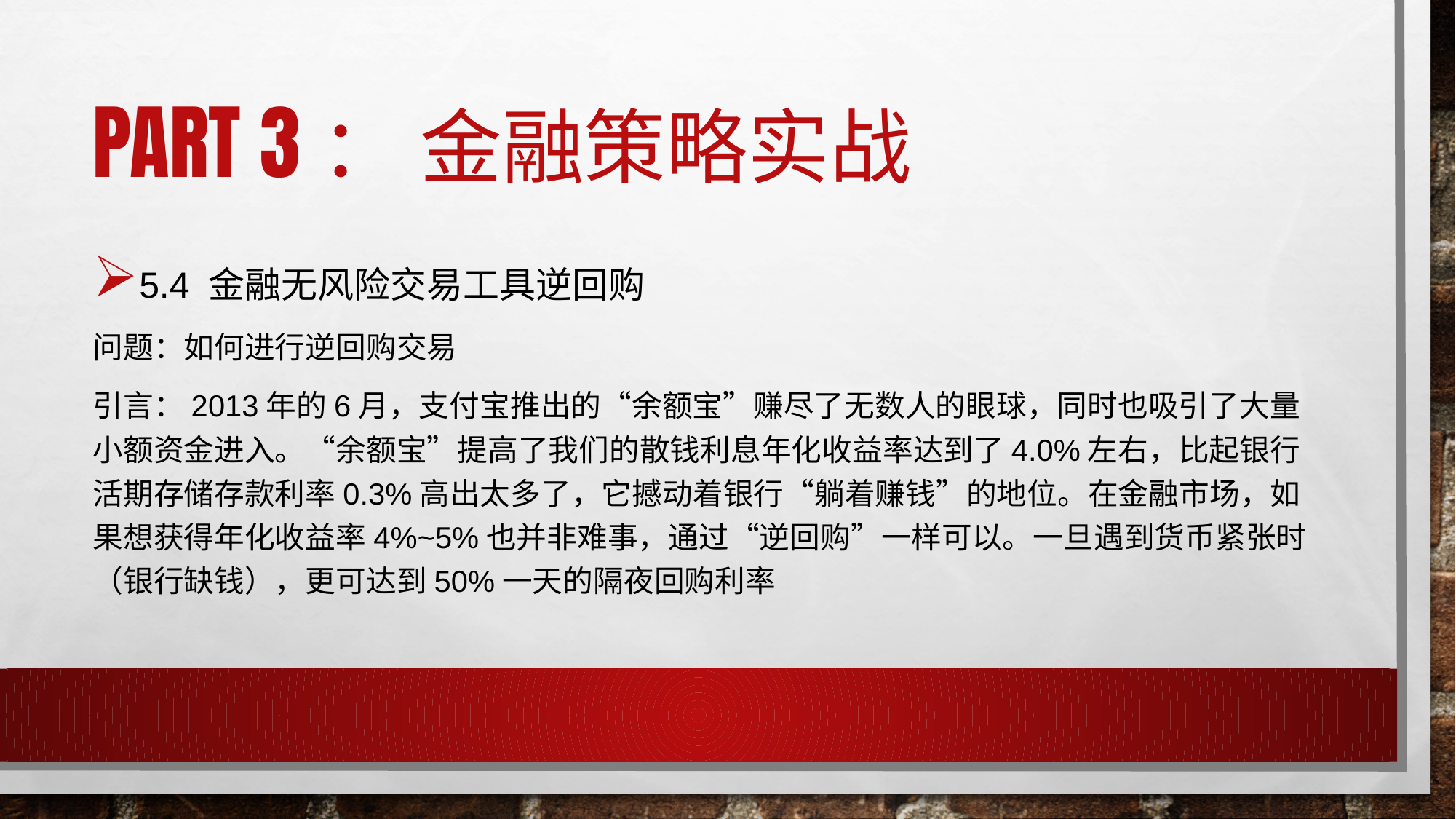

# Part 3： 金融策略实战
5.4 金融无风险交易工具逆回购
问题：如何进行逆回购交易
引言：2013年的6月，支付宝推出的“余额宝”赚尽了无数人的眼球，同时也吸引了大量小额资金进入。“余额宝”提高了我们的散钱利息年化收益率达到了4.0%左右，比起银行活期存储存款利率0.3%高出太多了，它撼动着银行“躺着赚钱”的地位。在金融市场，如果想获得年化收益率4%~5%也并非难事，通过“逆回购”一样可以。一旦遇到货币紧张时（银行缺钱），更可达到50%一天的隔夜回购利率